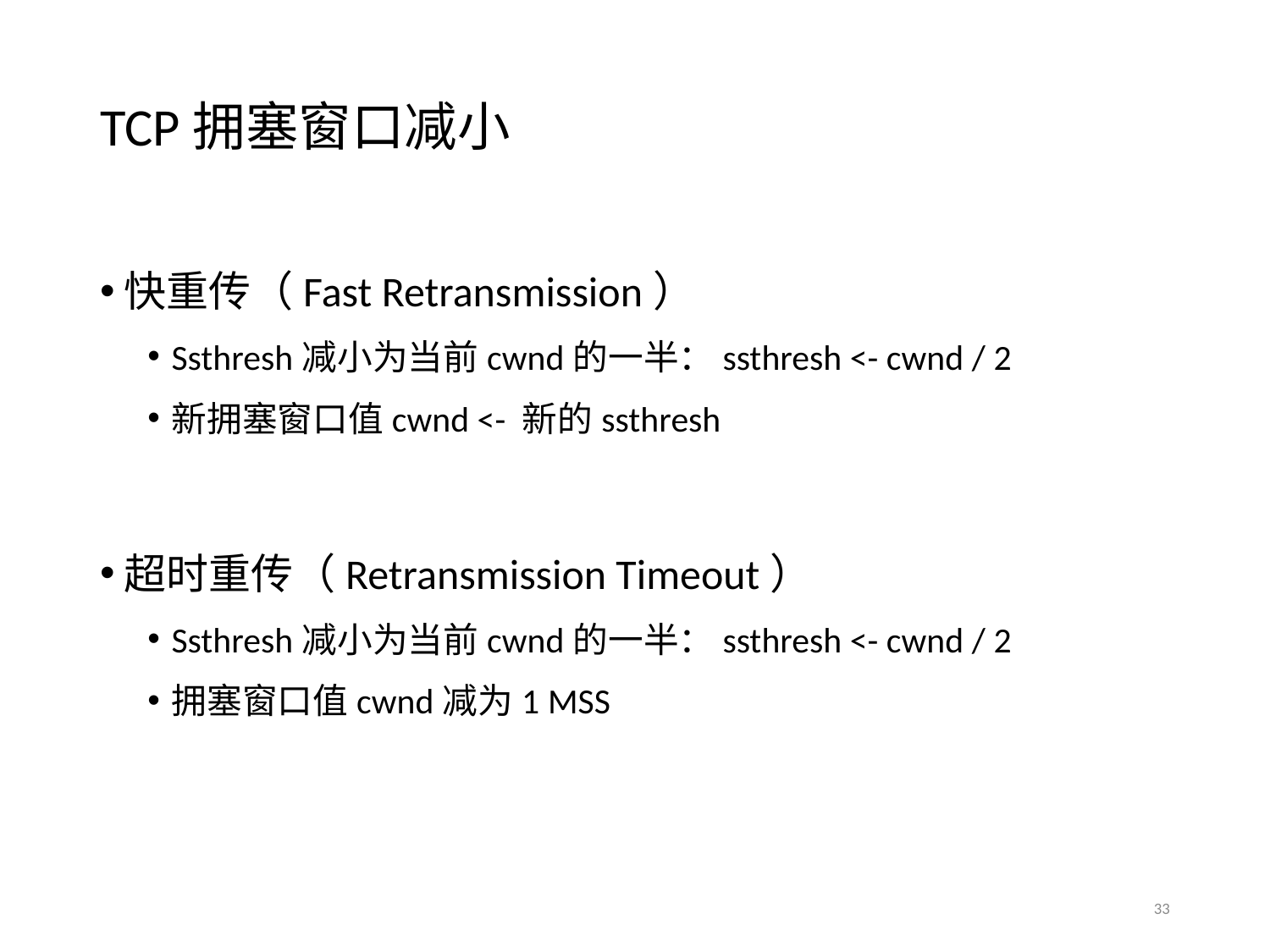

# TCP拥塞窗口减小
快重传（Fast Retransmission）
Ssthresh减小为当前cwnd的一半：ssthresh <- cwnd / 2
新拥塞窗口值cwnd <- 新的ssthresh

超时重传（Retransmission Timeout）
Ssthresh减小为当前cwnd的一半：ssthresh <- cwnd / 2
拥塞窗口值cwnd减为1 MSS
33